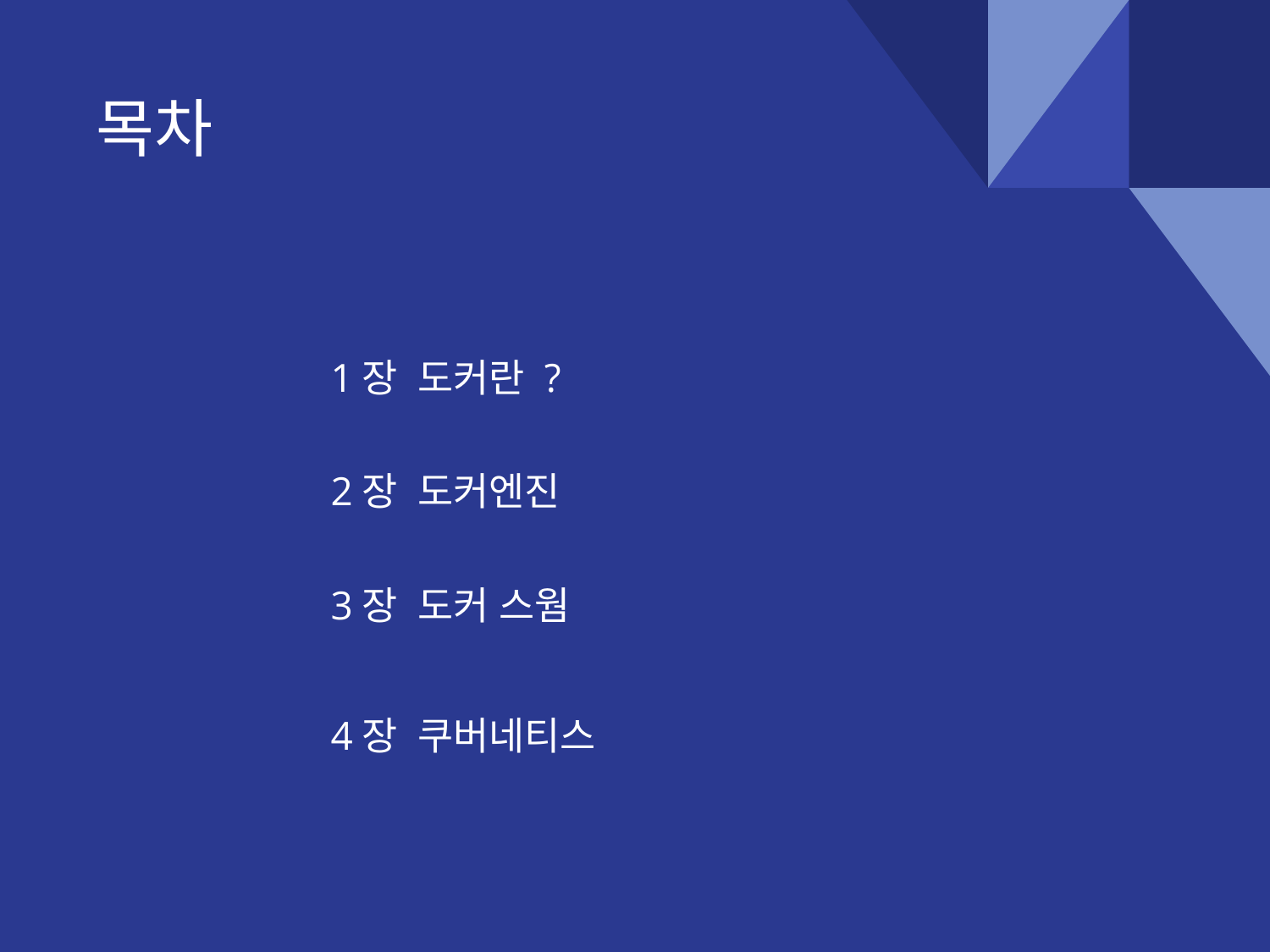

# 목차
  1장  도커란 ?

  2장  도커엔진

  3장  도커 스웜

  4장  쿠버네티스